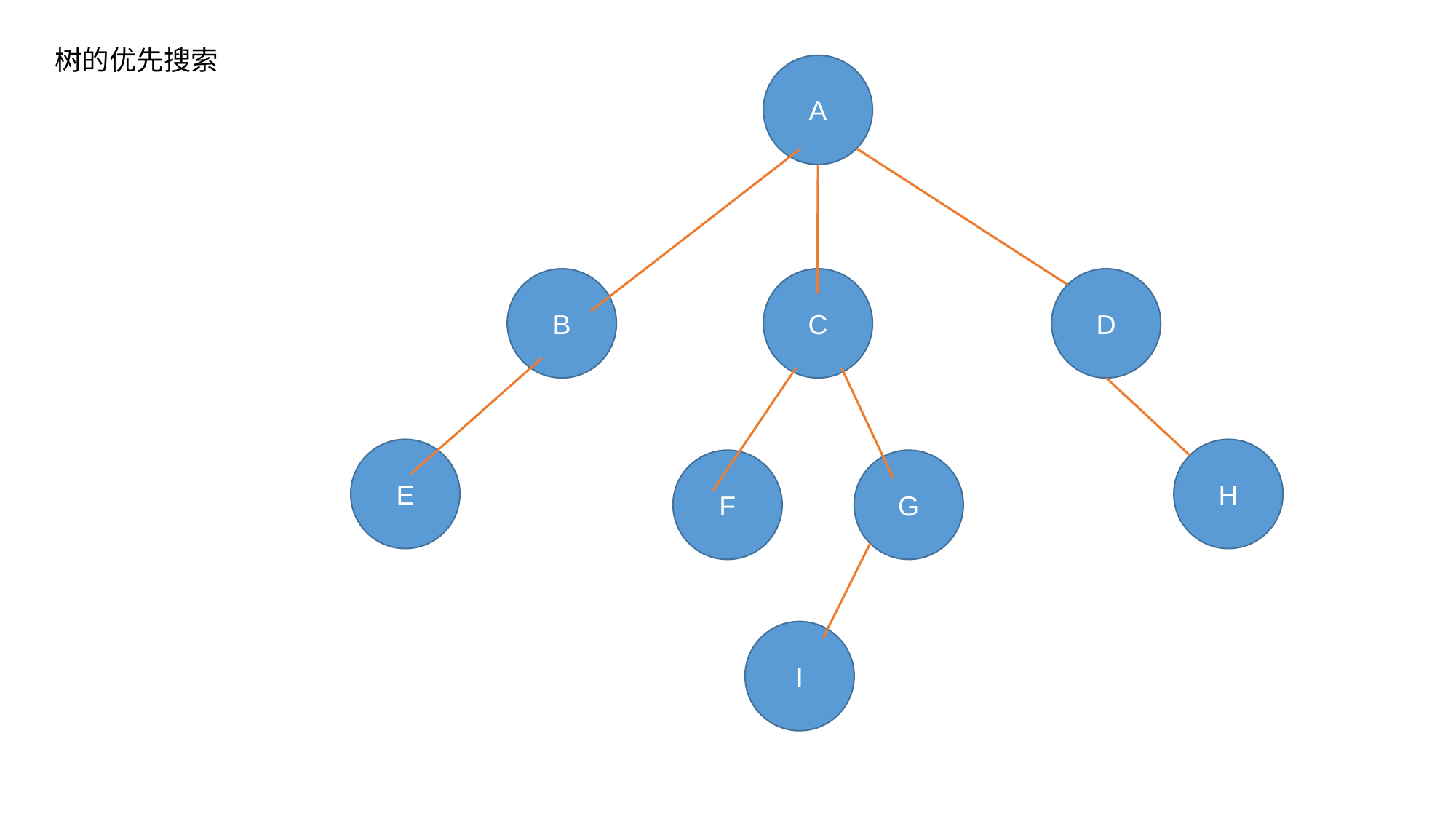

树的优先搜索
A
B
C
D
E
H
F
G
I